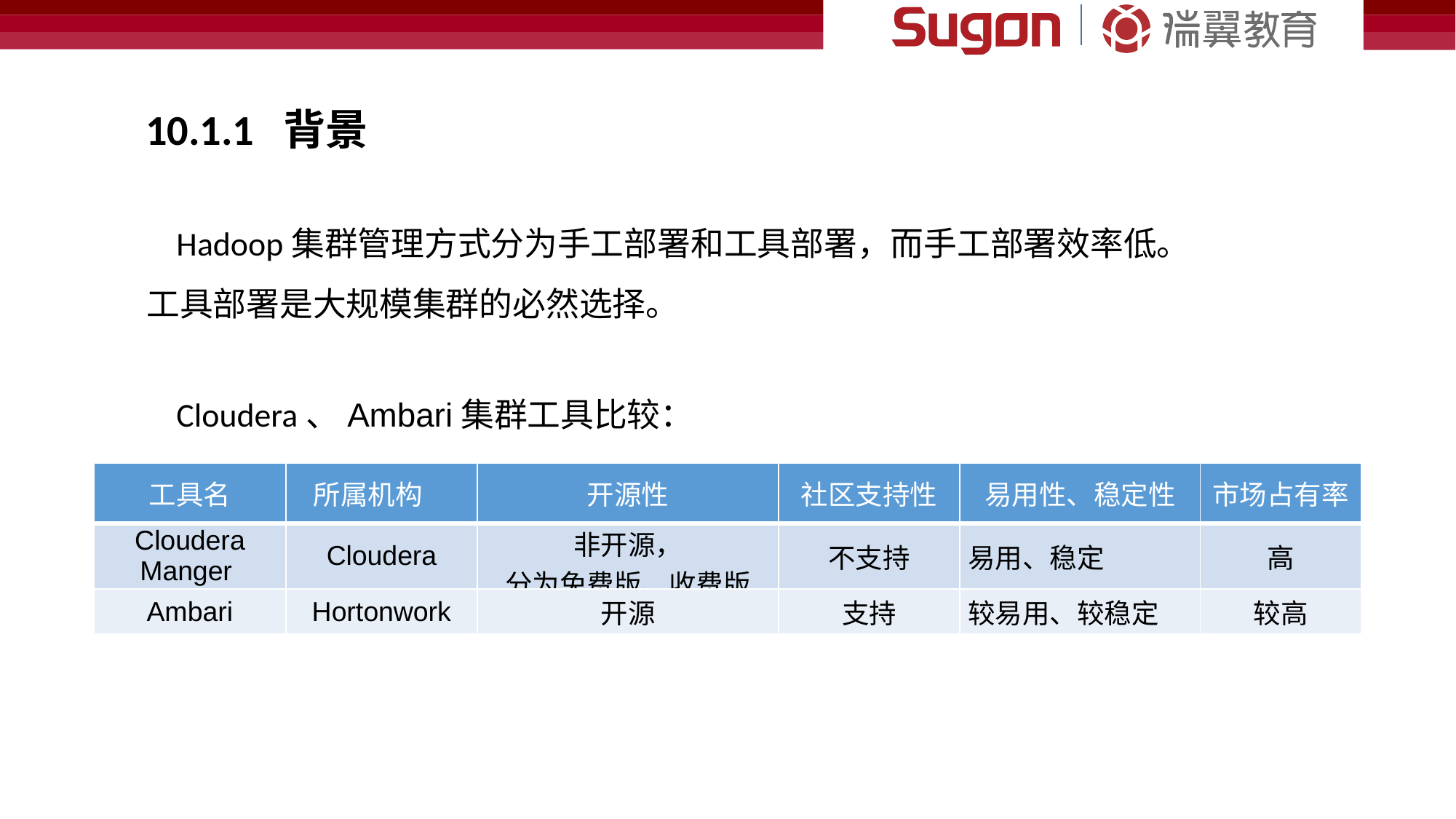

10.1.1  背景
    Hadoop集群管理方式分为手工部署和工具部署，而手工部署效率低。
工具部署是大规模集群的必然选择。
    Cloudera、Ambari集群工具比较：
| 工具名 | 所属机构 | 开源性 | 社区支持性 | 易用性、稳定性 | 市场占有率 |
| --- | --- | --- | --- | --- | --- |
| Cloudera Manger | Cloudera | 非开源， 分为免费版、收费版 | 不支持 | 易用、稳定 | 高 |
| Ambari | Hortonwork | 开源 | 支持 | 较易用、较稳定 | 较高 |